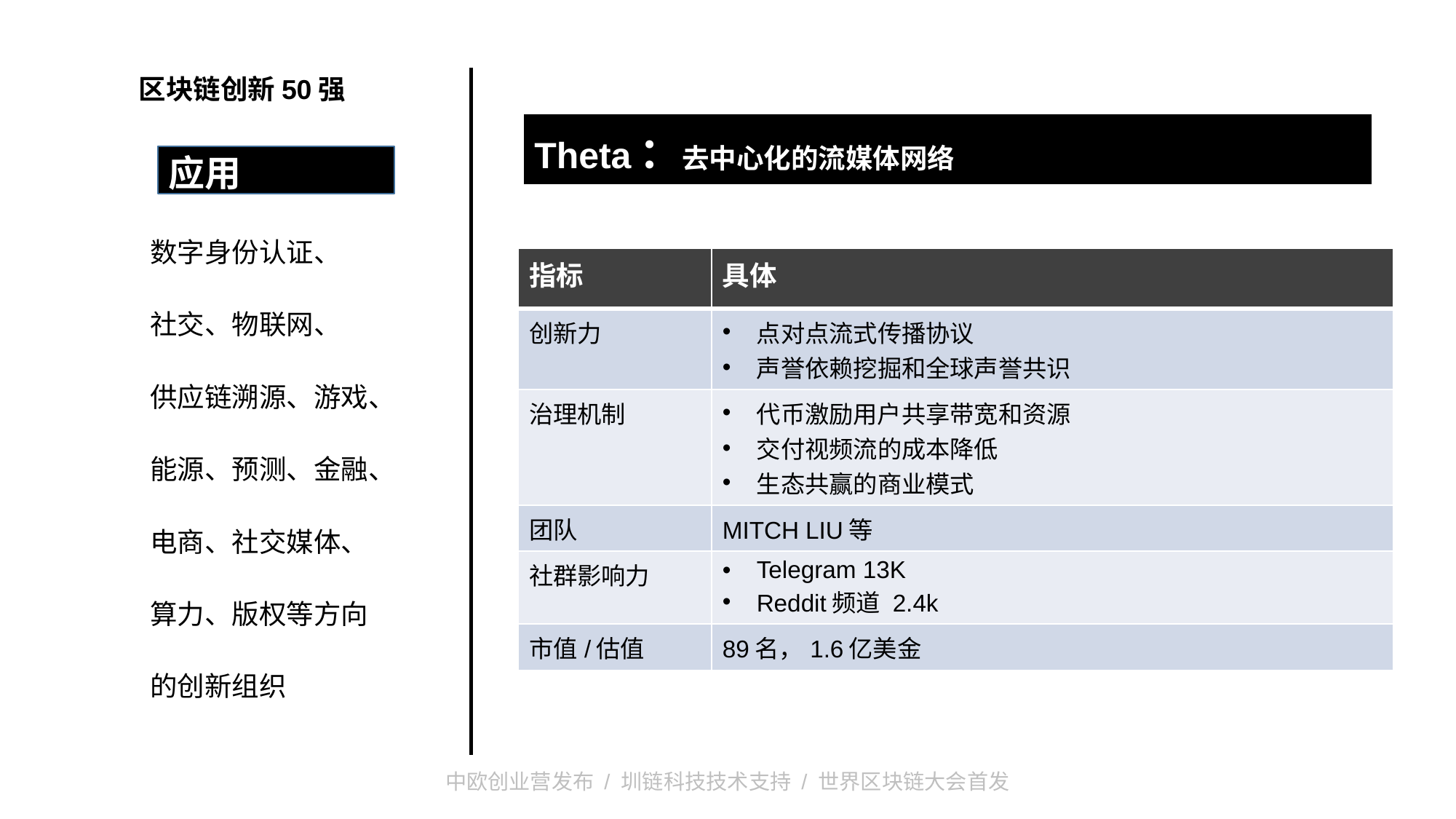

区块链创新50强
| Theta：去中心化的流媒体网络 |
| --- |
|  |
应用
数字身份认证、
社交、物联网、
供应链溯源、游戏、
能源、预测、金融、
电商、社交媒体、
算力、版权等方向
的创新组织
| 指标 | 具体 |
| --- | --- |
| 创新力 | 点对点流式传播协议 声誉依赖挖掘和全球声誉共识 |
| 治理机制 | 代币激励用户共享带宽和资源 交付视频流的成本降低 生态共赢的商业模式 |
| 团队 | MITCH LIU等 |
| 社群影响力 | Telegram 13K Reddit频道 2.4k |
| 市值/估值 | 89名，1.6亿美金 |
中欧创业营发布 / 圳链科技技术支持 / 世界区块链大会首发